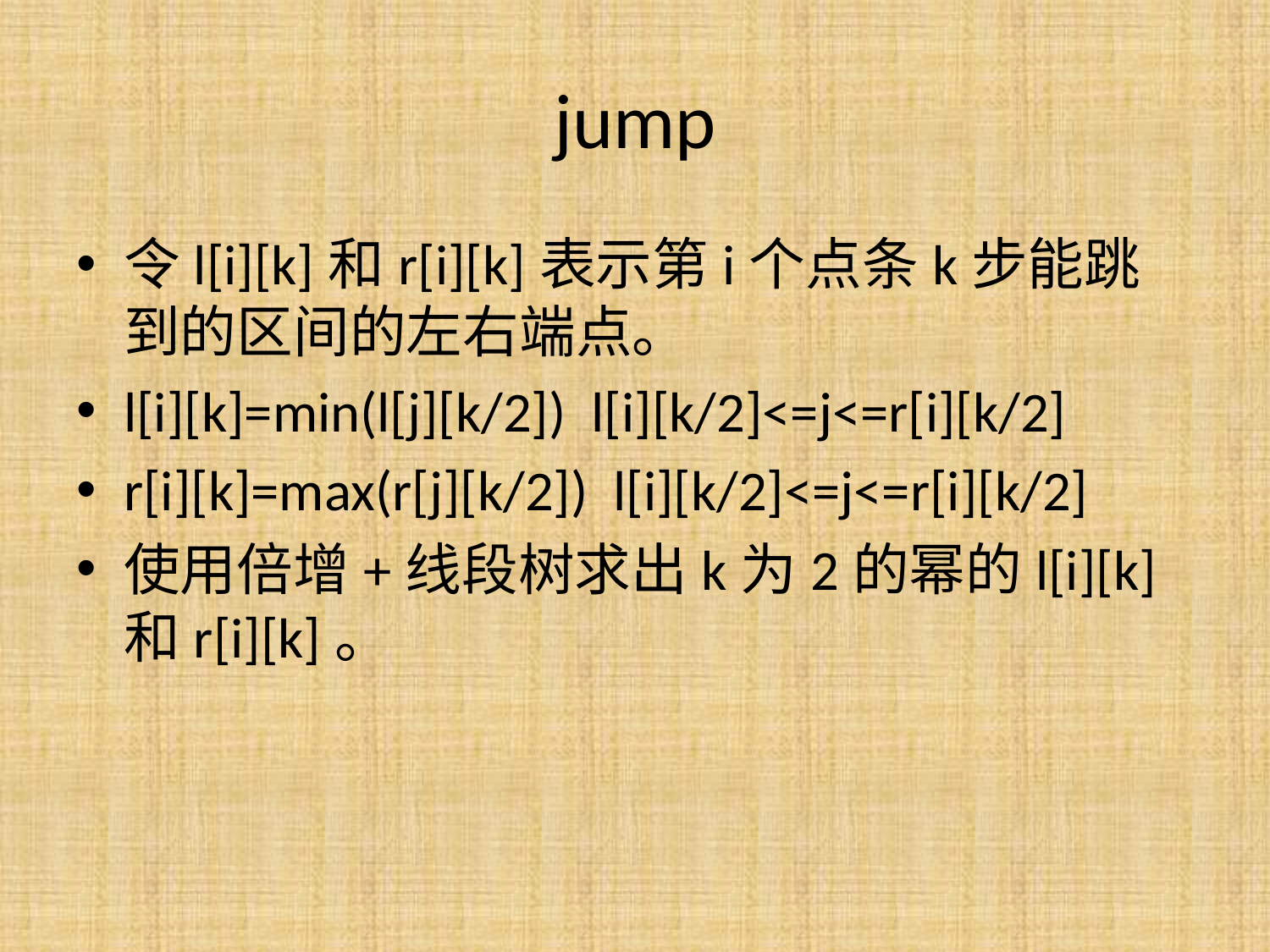

# jump
令l[i][k]和r[i][k]表示第i个点条k步能跳到的区间的左右端点。
l[i][k]=min(l[j][k/2])  l[i][k/2]<=j<=r[i][k/2]
r[i][k]=max(r[j][k/2])  l[i][k/2]<=j<=r[i][k/2]
使用倍增+线段树求出k为2的幂的l[i][k]和r[i][k]。